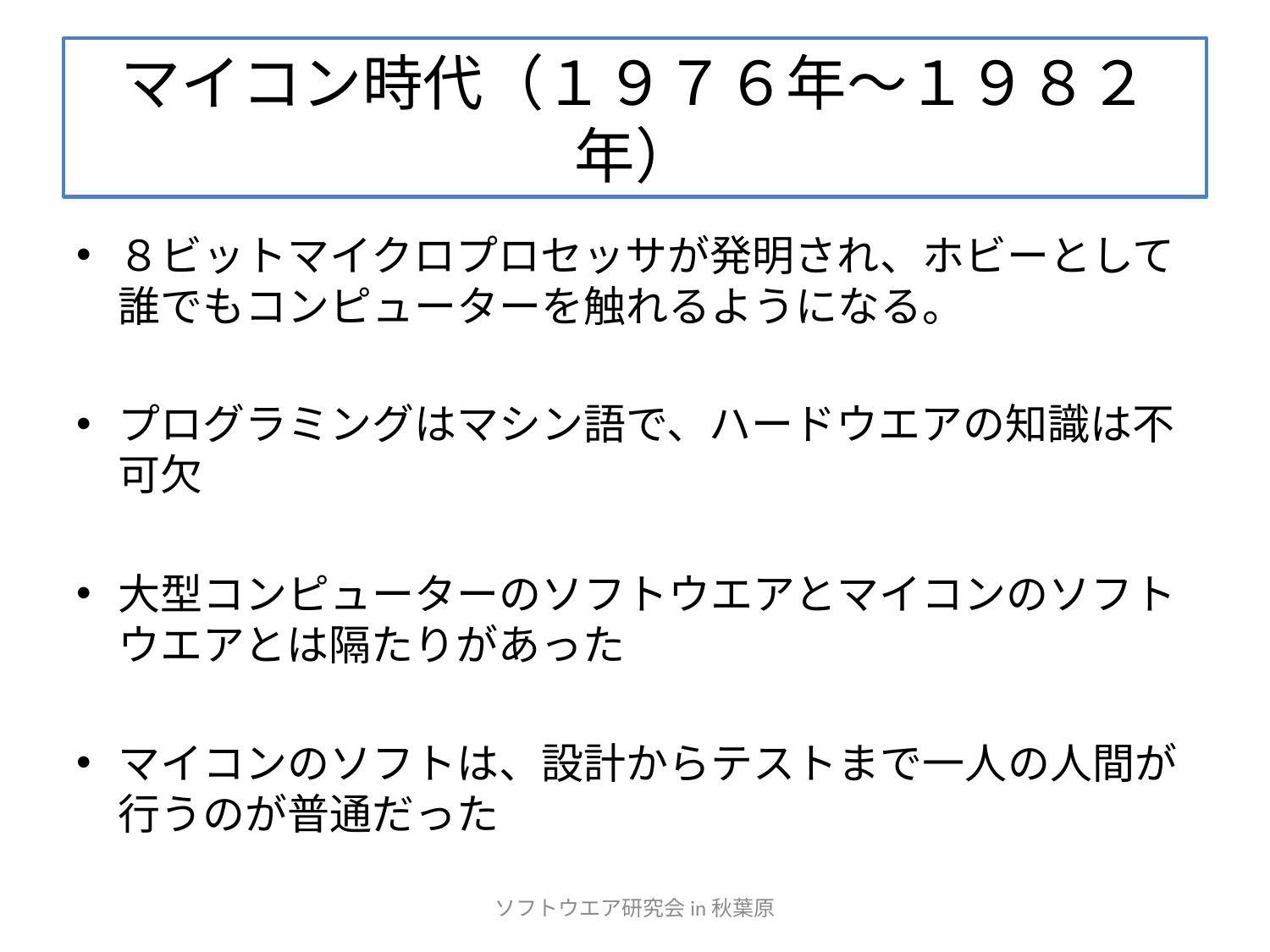

# マイコン時代（１９７６年～１９８２年）
８ビットマイクロプロセッサが発明され、ホビーとして誰でもコンピューターを触れるようになる。

プログラミングはマシン語で、ハードウエアの知識は不可欠

大型コンピューターのソフトウエアとマイコンのソフトウエアとは隔たりがあった

マイコンのソフトは、設計からテストまで一人の人間が行うのが普通だった
ソフトウエア研究会in秋葉原